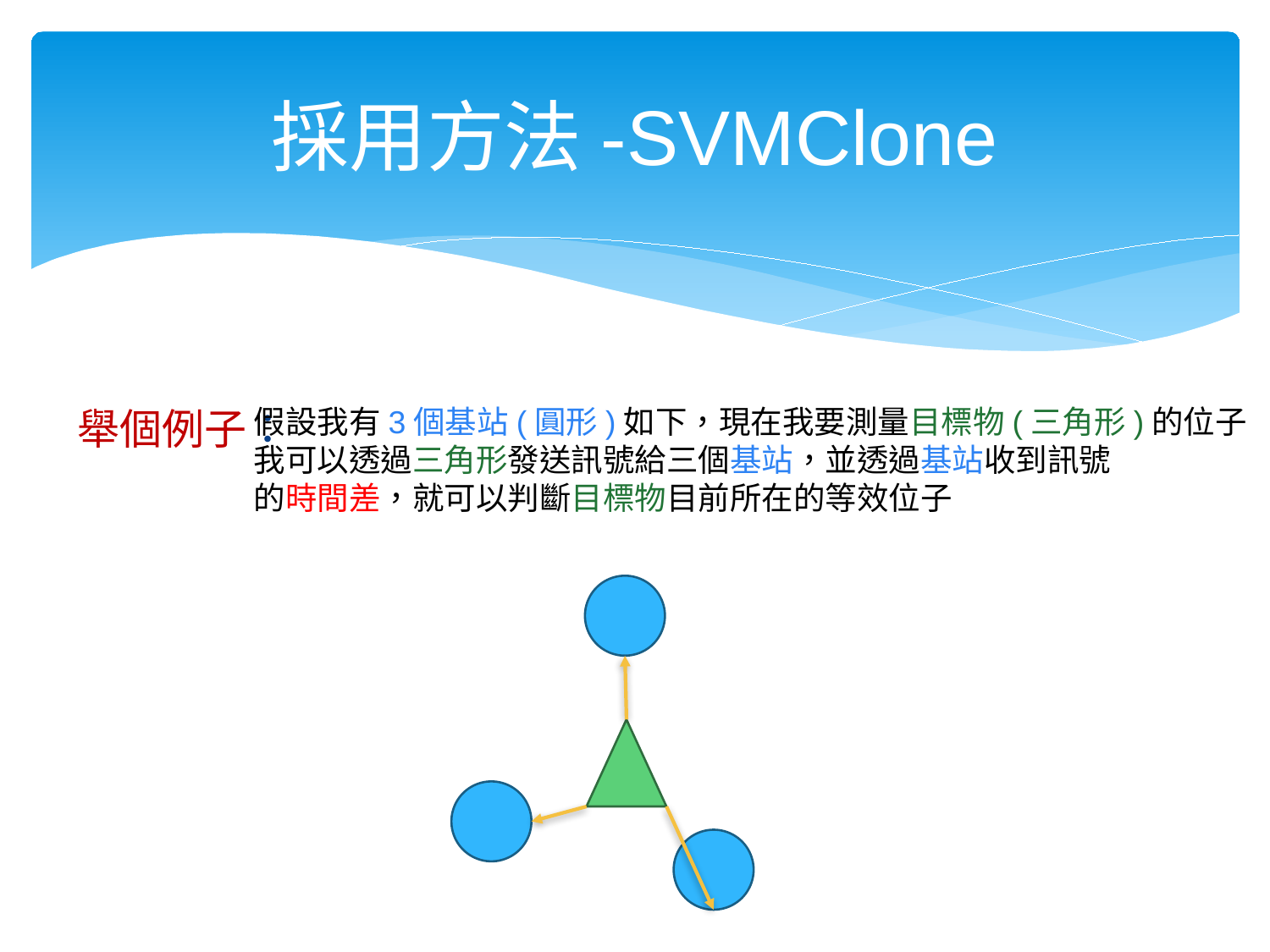

# 採用方法-SVMClone
舉個例子：
假設我有3個基站(圓形)如下，現在我要測量目標物(三角形)的位子
我可以透過三角形發送訊號給三個基站，並透過基站收到訊號
的時間差，就可以判斷目標物目前所在的等效位子